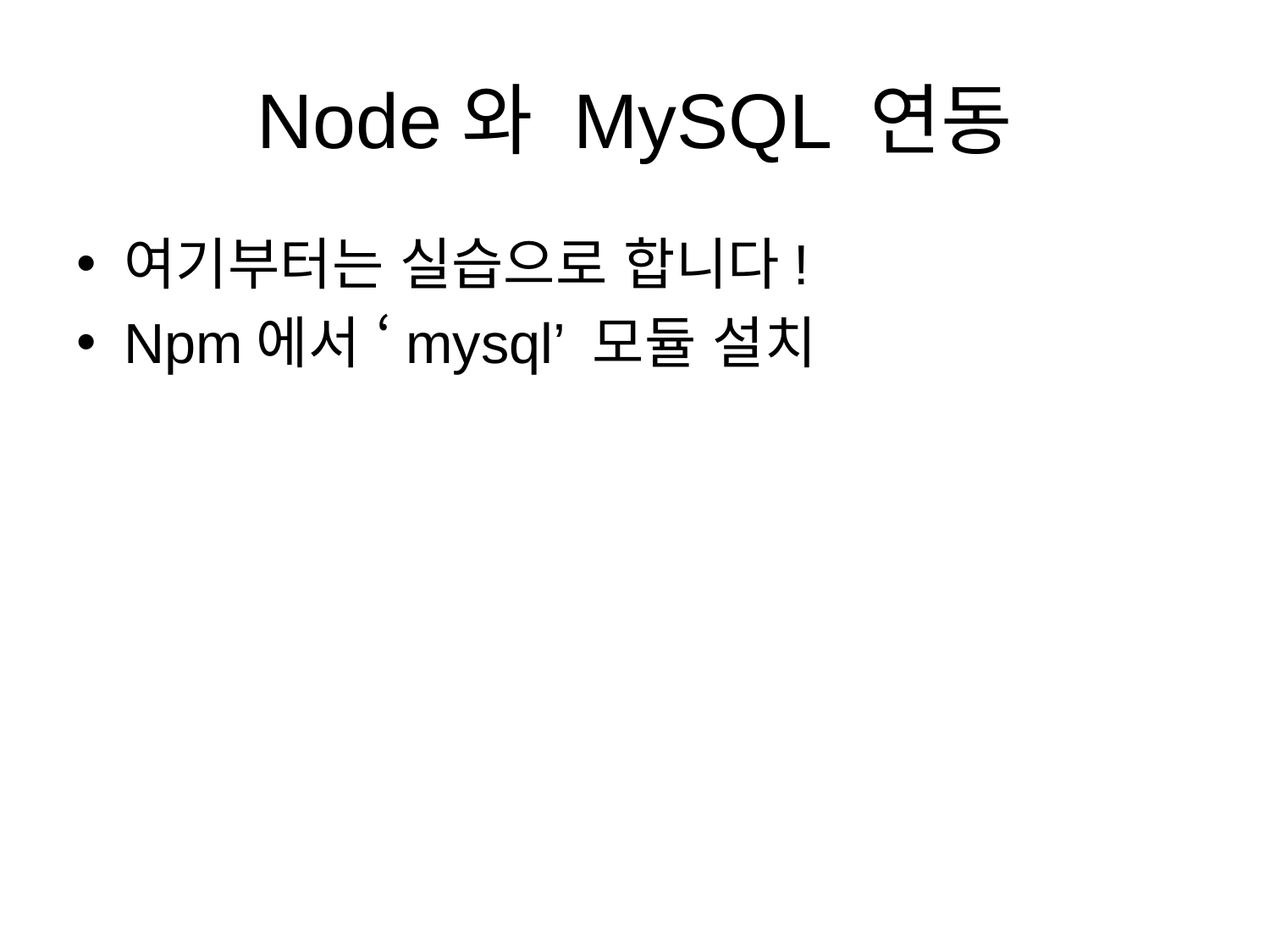

# Node와 MySQL 연동
여기부터는 실습으로 합니다!
Npm에서 ‘mysql’ 모듈 설치